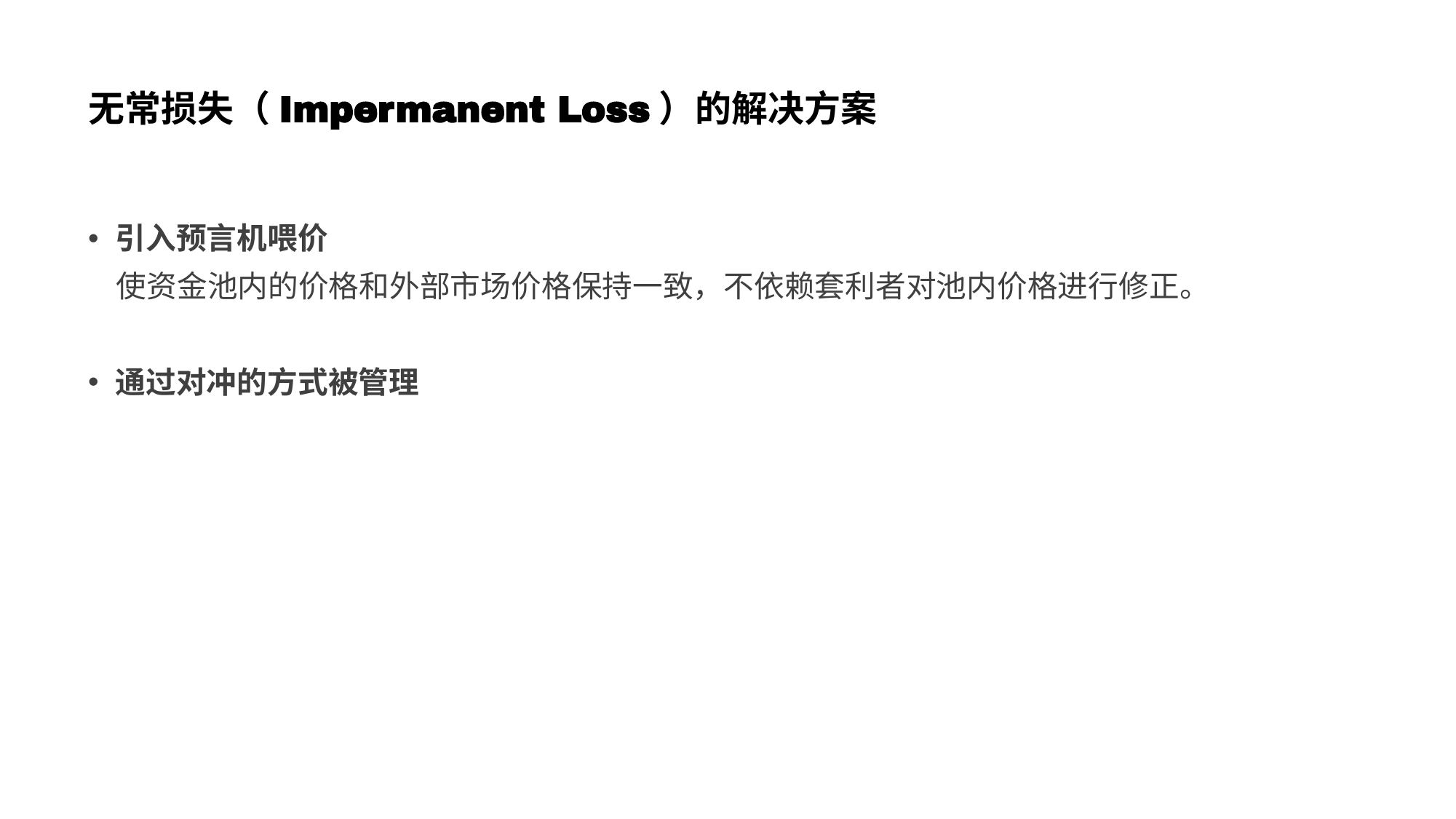

# 无常损失（Impermanent Loss）的解决方案
引入预言机喂价
   使资金池内的价格和外部市场价格保持一致，不依赖套利者对池内价格进行修正。

通过对冲的方式被管理